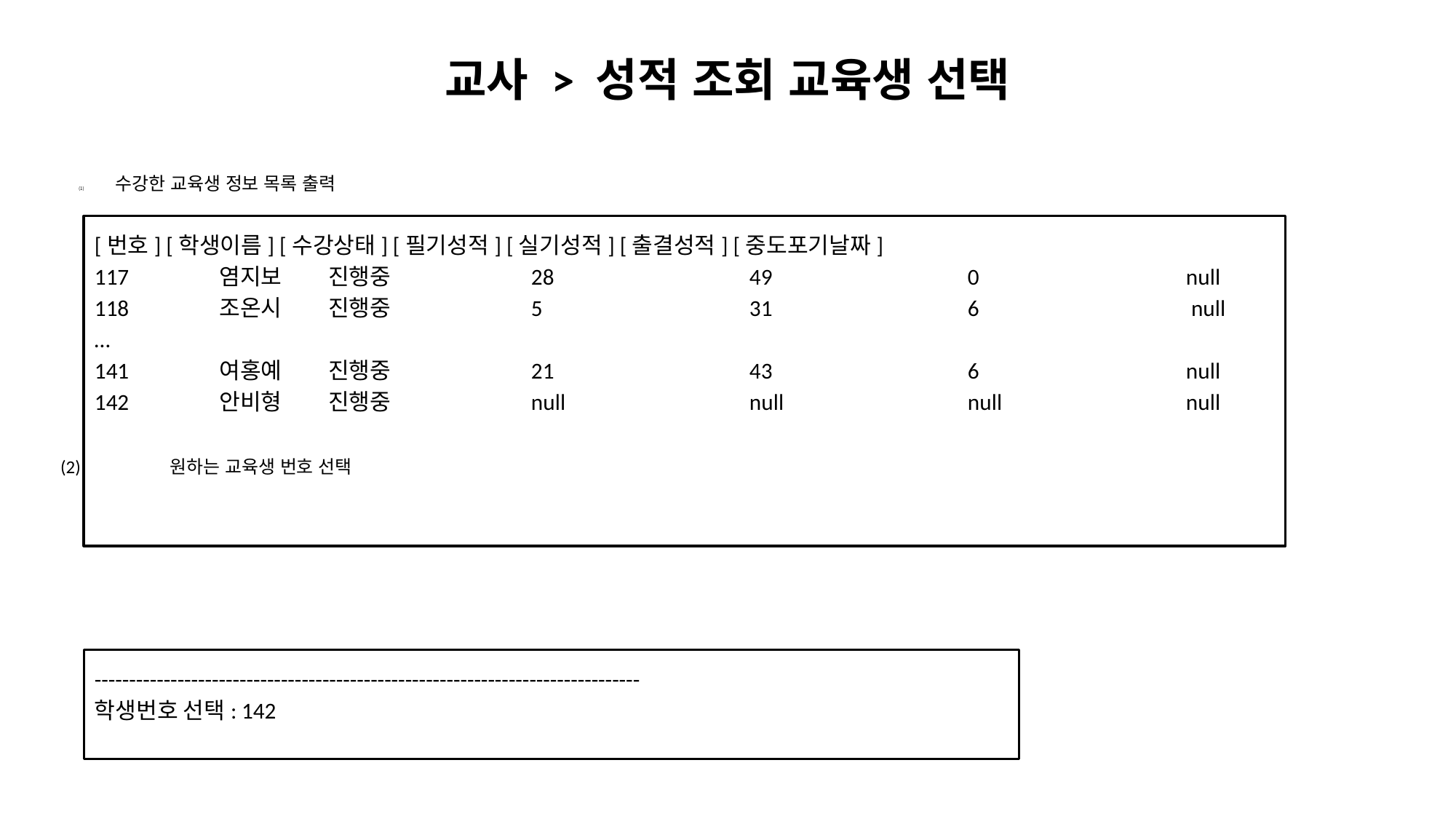

# 교사 > 성적 조회 교육생 선택
수강한 교육생 정보 목록 출력

(2)	원하는 교육생 번호 선택

[번호] [학생이름] [수강상태] [필기성적] [실기성적] [출결성적] [중도포기날짜]
117	  염지보	   진행중		28		49		0		null
118	  조온시	   진행중		5		31		6		 null
…
141	  여홍예	   진행중		21		43		6		null
142	  안비형	   진행중		null		null		null		null

-------------------------------------------------------------------------------
학생번호 선택: 142